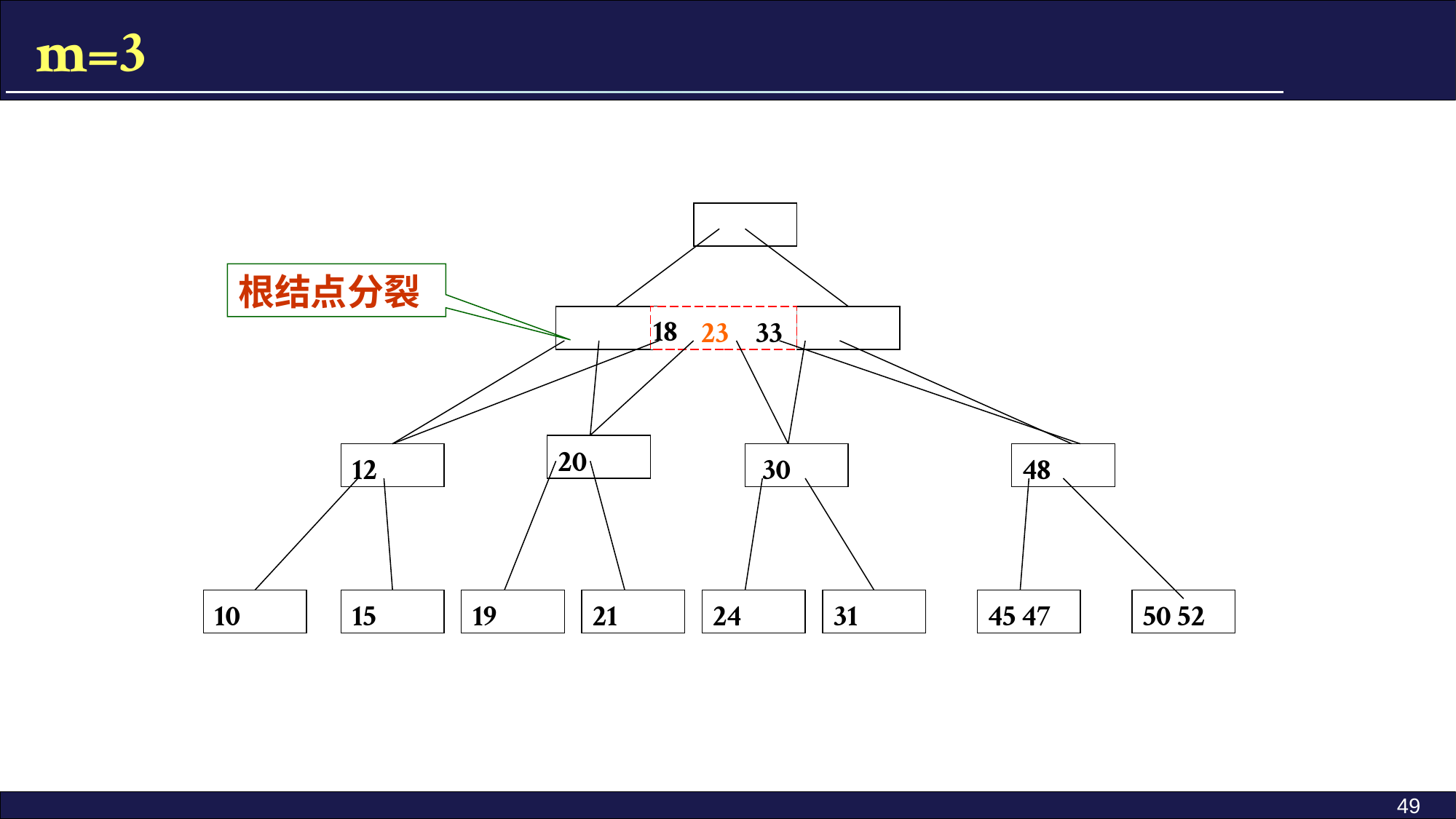

m=3

根结点分裂
18

 23
33

20
12
 30
48

50 52
10
15
19
21
24
31
45 47
49